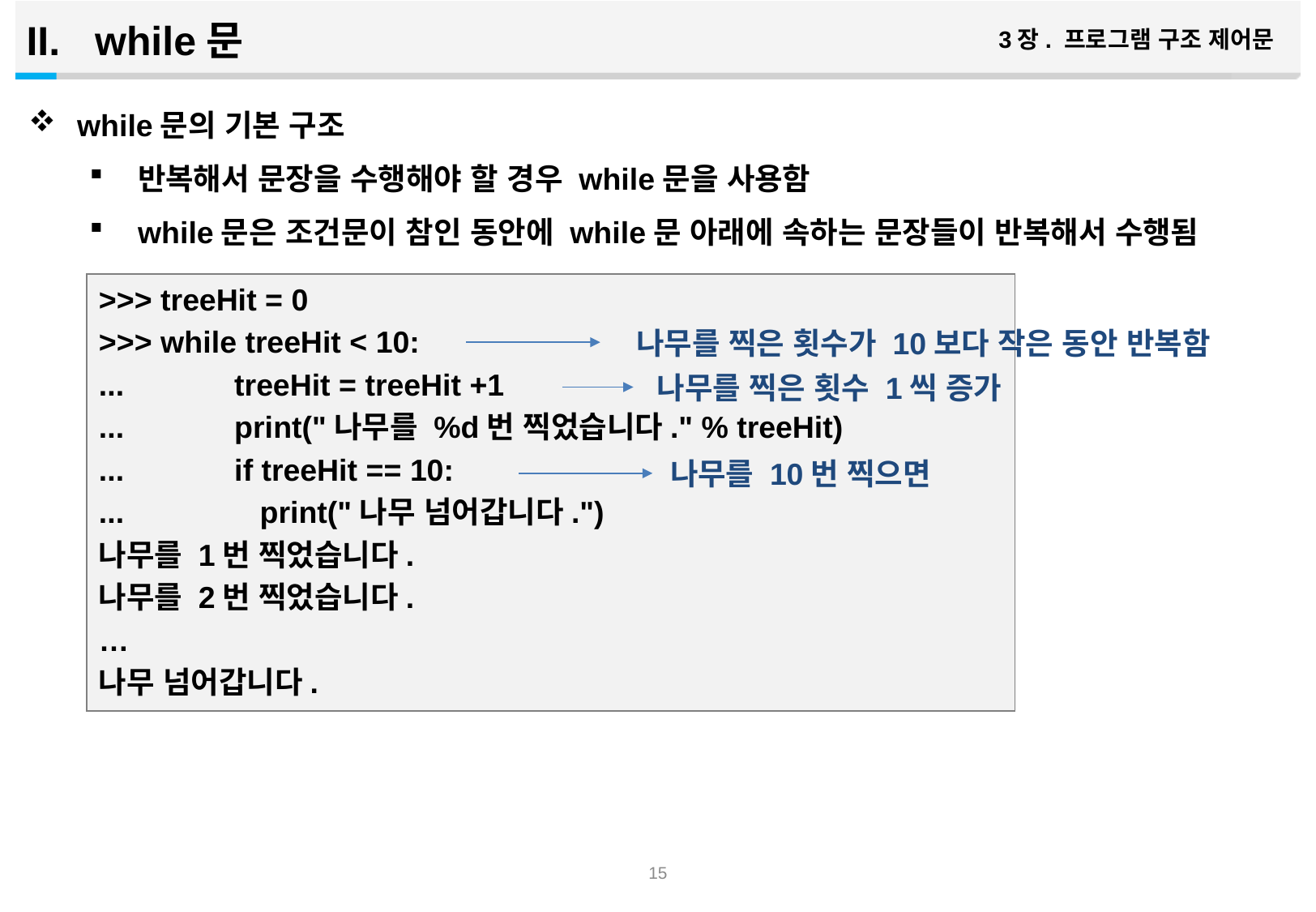

while문
3장. 프로그램 구조 제어문
while문의 기본 구조
반복해서 문장을 수행해야 할 경우 while문을 사용함
while문은 조건문이 참인 동안에 while문 아래에 속하는 문장들이 반복해서 수행됨
>>> treeHit = 0
>>> while treeHit < 10:
...             treeHit = treeHit +1
...             print("나무를 %d번 찍었습니다." % treeHit)
...             if treeHit == 10:
...                print("나무 넘어갑니다.")
나무를 1번 찍었습니다.
나무를 2번 찍었습니다.
…
나무 넘어갑니다.
나무를 찍은 횟수가 10보다 작은 동안 반복함
나무를 찍은 횟수 1씩 증가
나무를 10번 찍으면
15